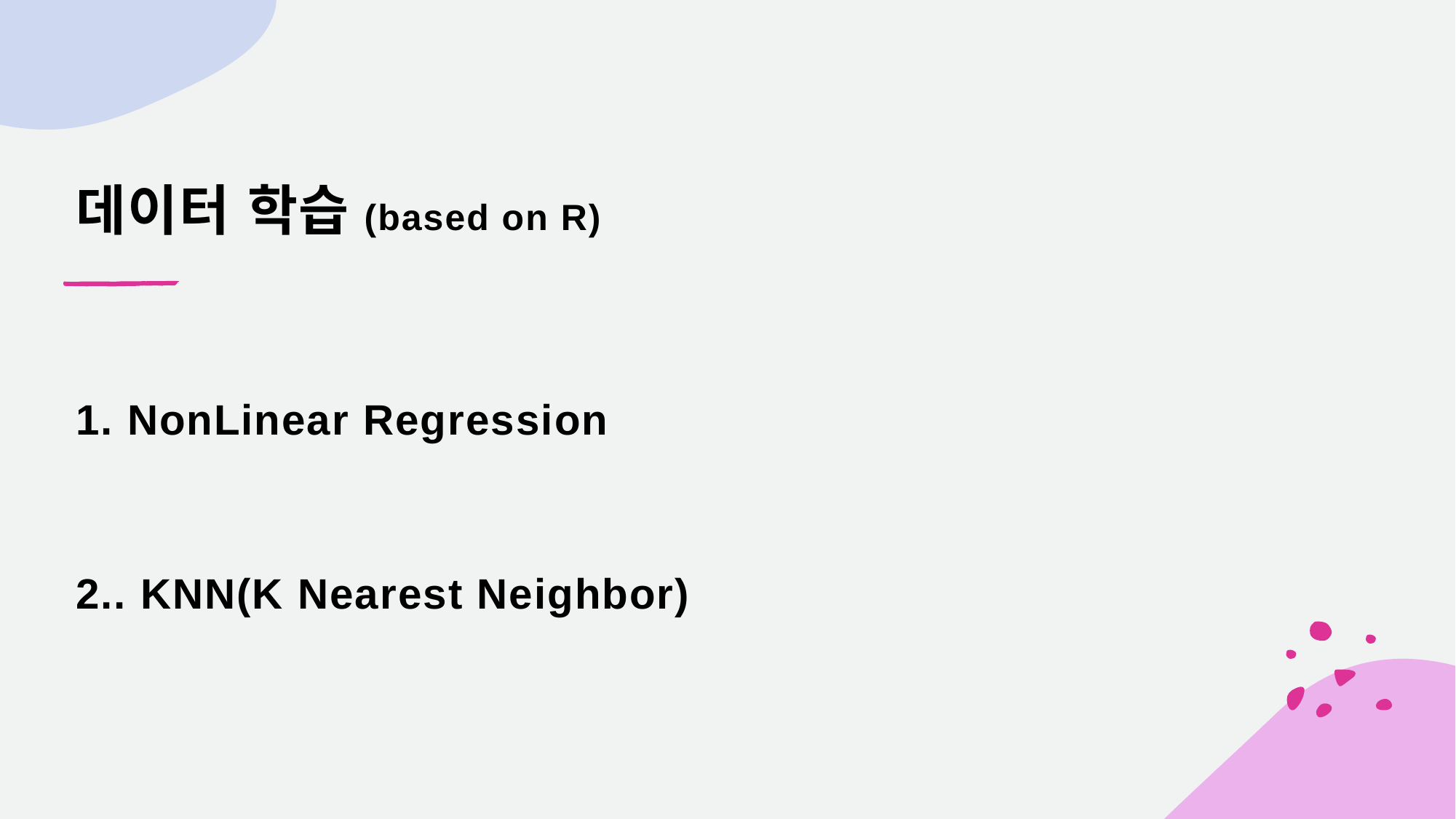

# 데이터 학습(based on R)
1. NonLinear Regression

2.. KNN(K Nearest Neighbor)